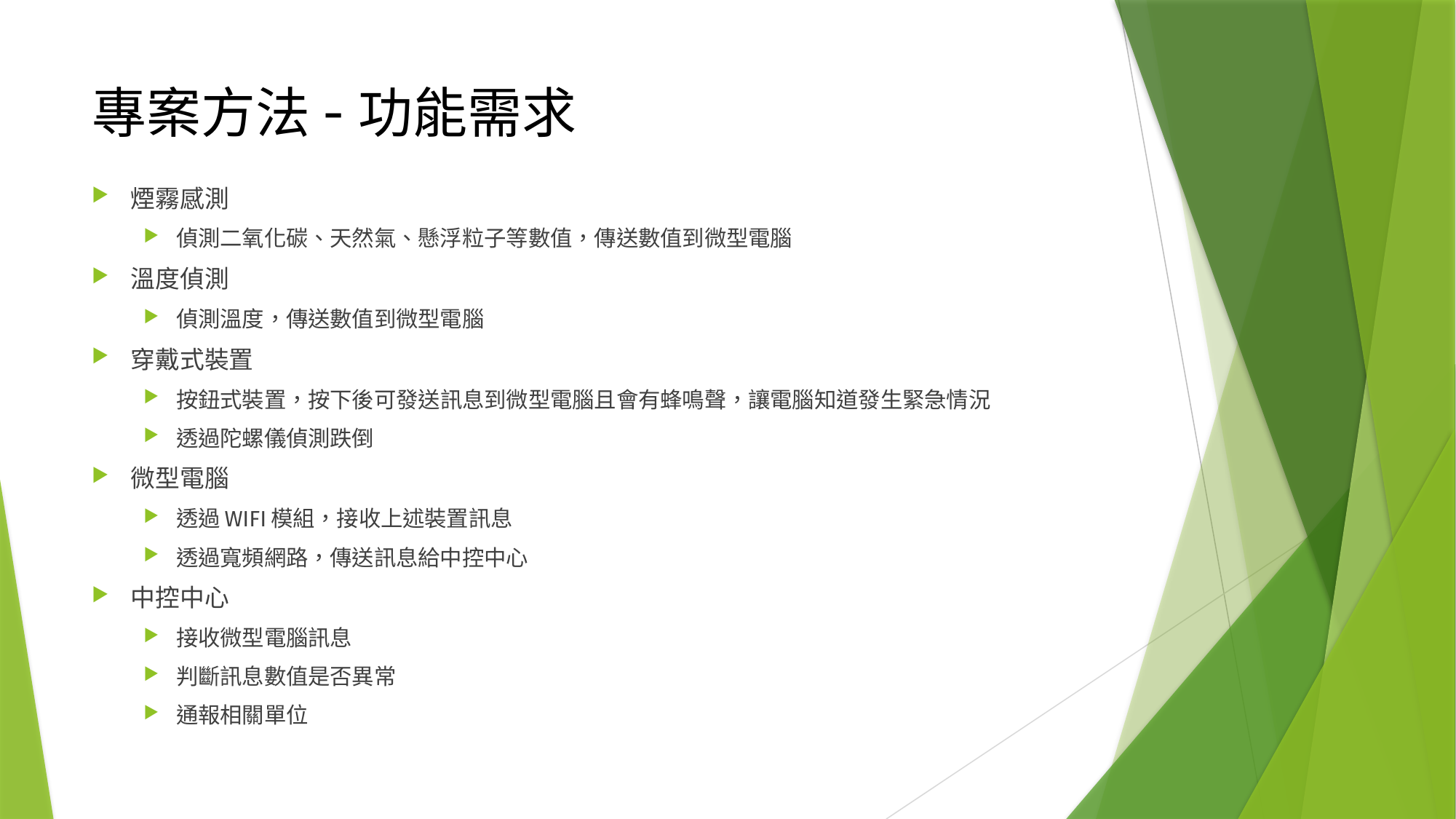

# 專案方法-功能需求
煙霧感測
偵測二氧化碳、天然氣、懸浮粒子等數值，傳送數值到微型電腦
溫度偵測
偵測溫度，傳送數值到微型電腦
穿戴式裝置
按鈕式裝置，按下後可發送訊息到微型電腦且會有蜂鳴聲，讓電腦知道發生緊急情況
透過陀螺儀偵測跌倒
微型電腦
透過WIFI模組，接收上述裝置訊息
透過寬頻網路，傳送訊息給中控中心
中控中心
接收微型電腦訊息
判斷訊息數值是否異常
通報相關單位